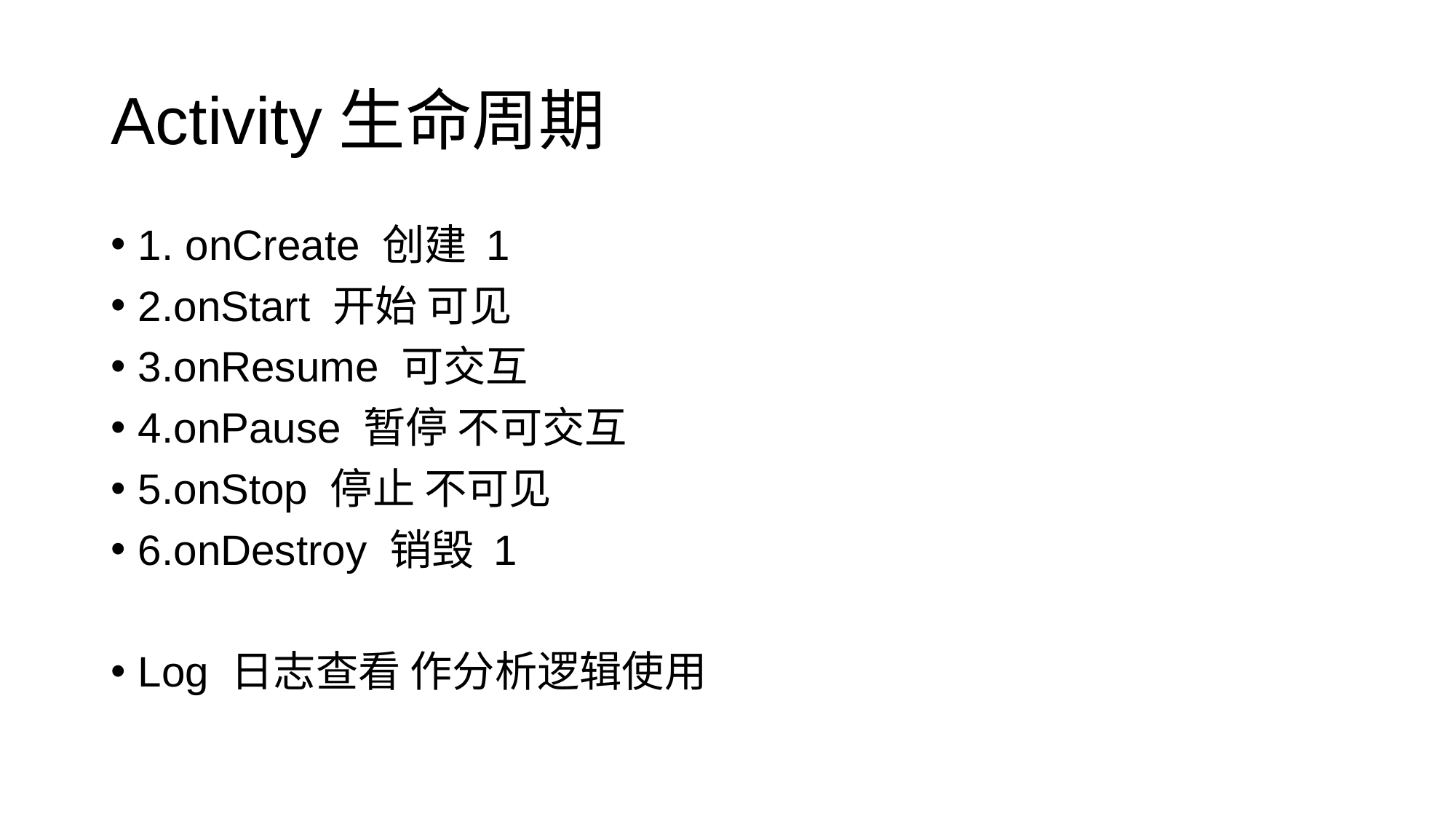

# Activity生命周期
1. onCreate 创建 1
2.onStart 开始 可见
3.onResume 可交互
4.onPause 暂停 不可交互
5.onStop 停止 不可见
6.onDestroy 销毁 1

Log 日志查看 作分析逻辑使用